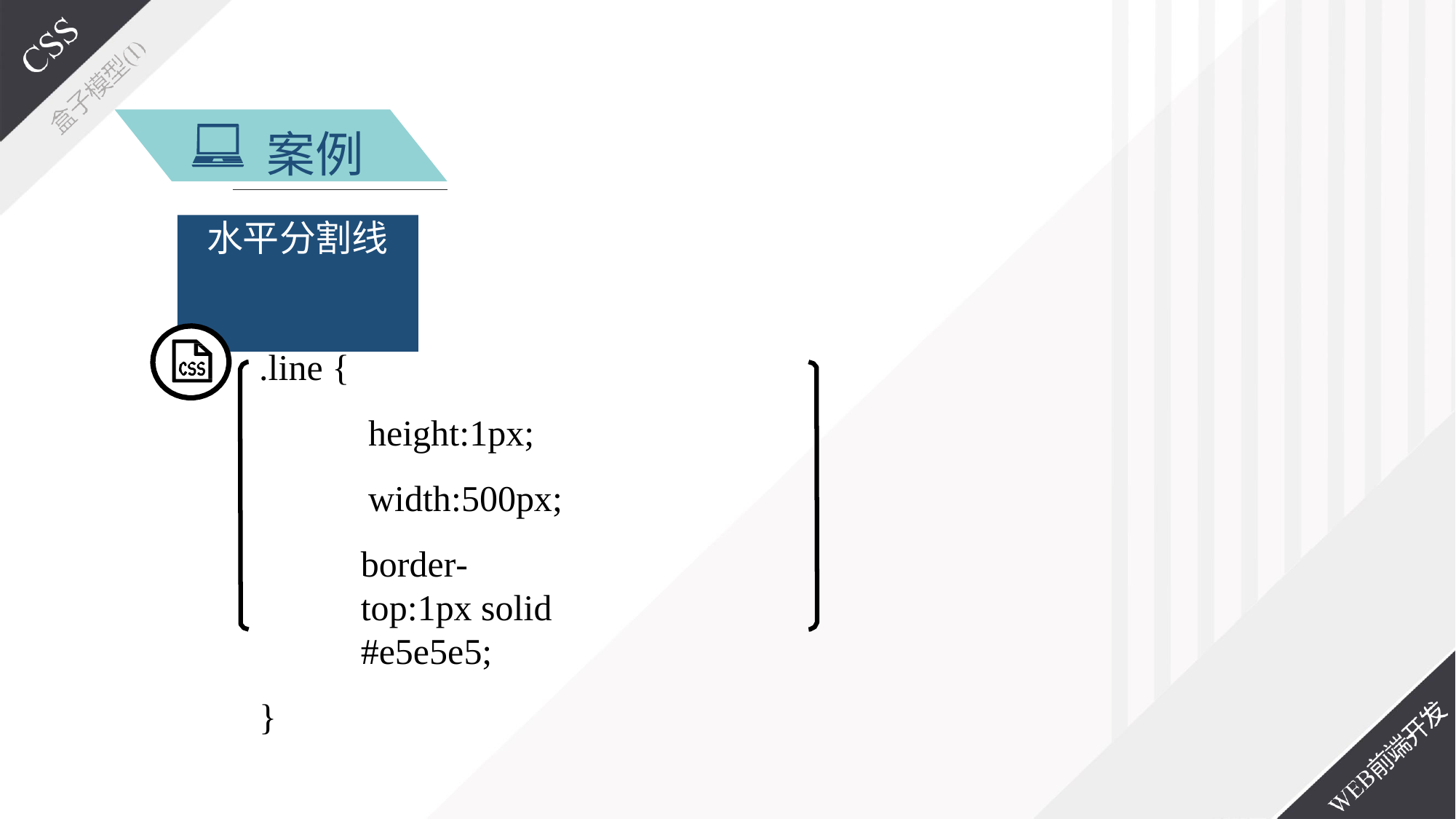

案例

# 水平分割线

.line {
height:1px; width:500px;
border-top:1px solid #e5e5e5;
}